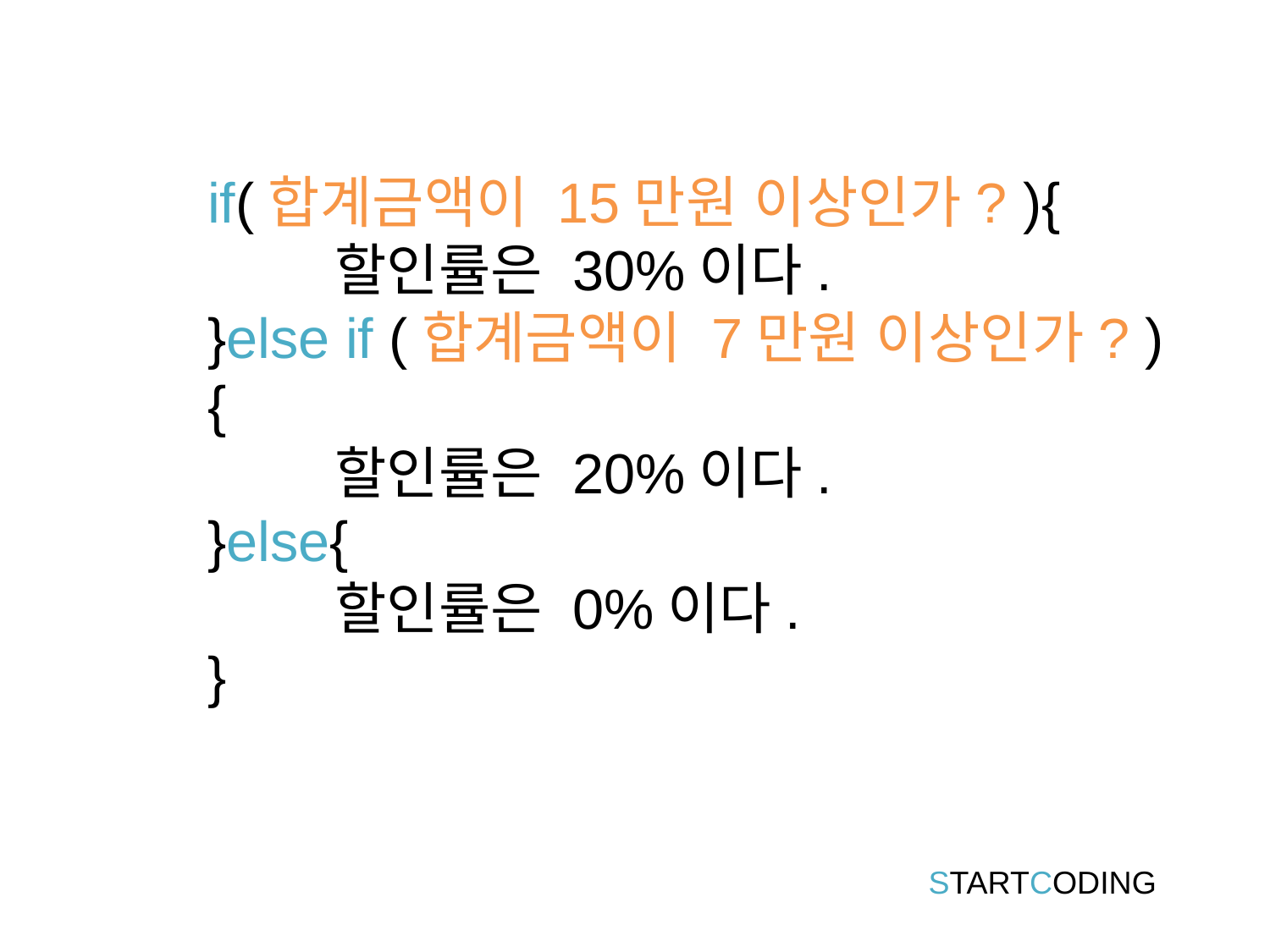

# if(합계금액이 15만원 이상인가? ){ 할인률은 30%이다. }else if (합계금액이 7만원 이상인가? ){ 할인률은 20%이다. }else{ 할인률은 0%이다. }
STARTCODING